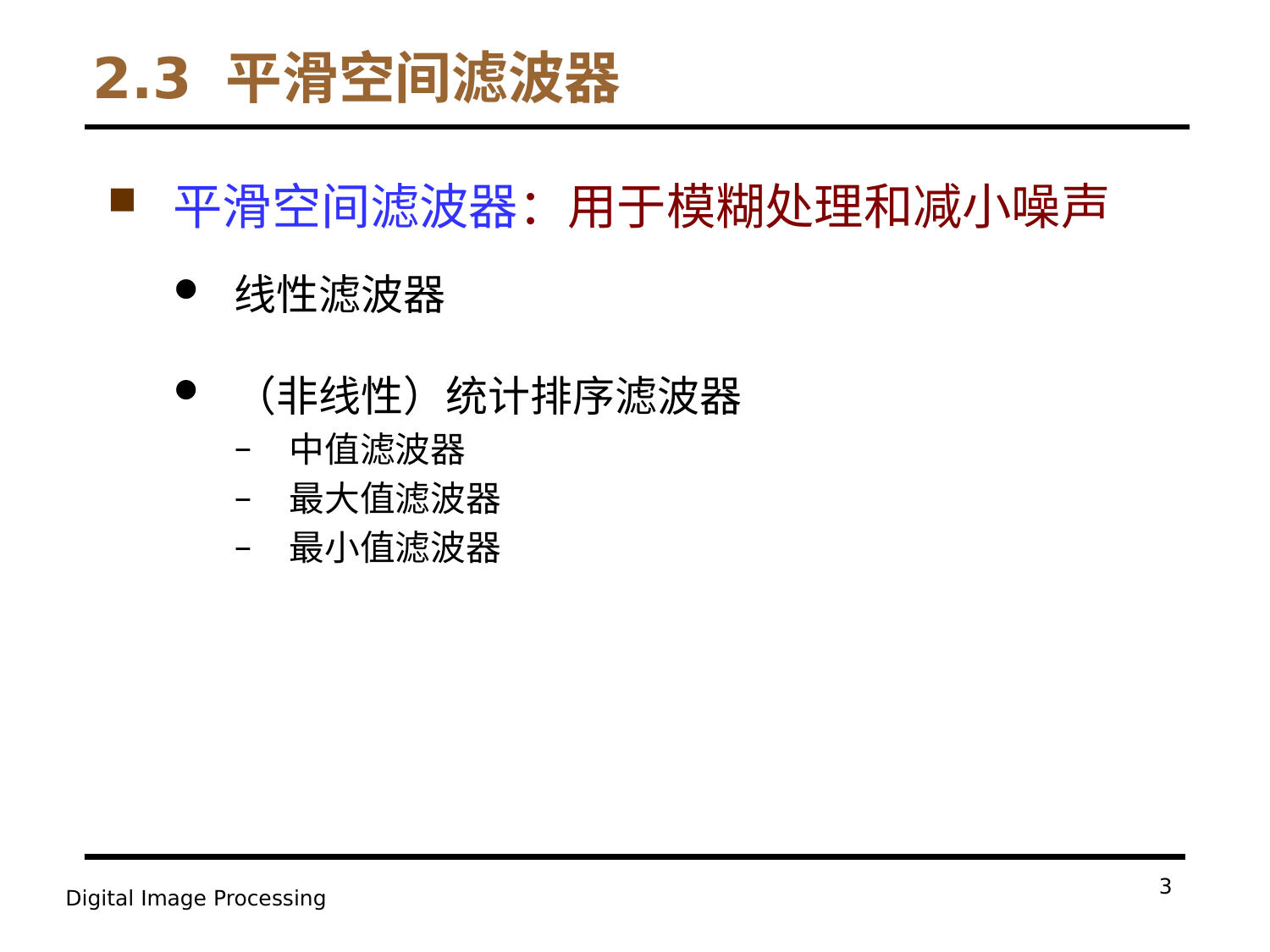

2.3 平滑空间滤波器
平滑空间滤波器：用于模糊处理和减小噪声

线性滤波器

（非线性）统计排序滤波器
中值滤波器
最大值滤波器
最小值滤波器
3
Digital Image Processing